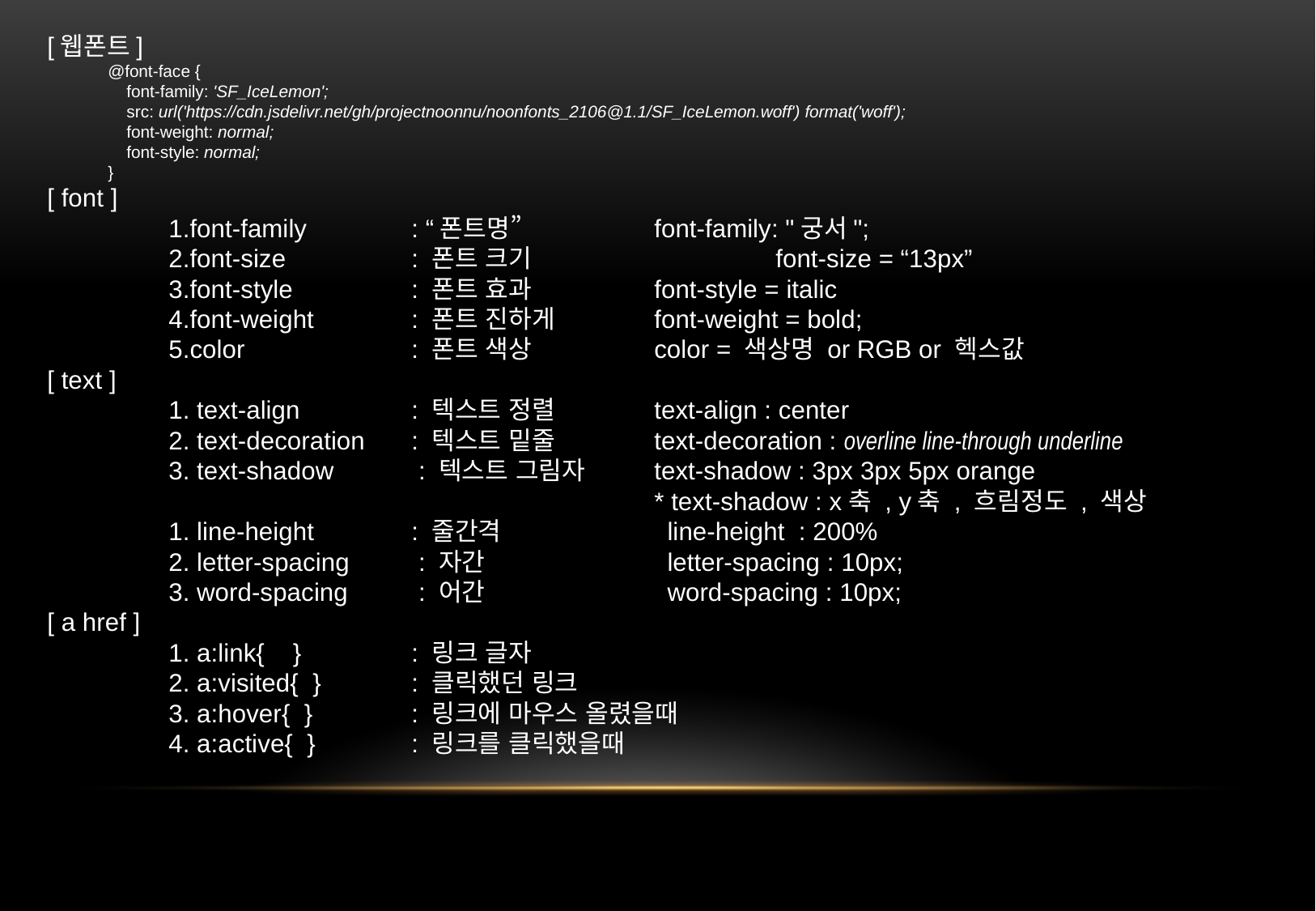

[웹폰트]
@font-face {
    font-family: 'SF_IceLemon';
    src: url('https://cdn.jsdelivr.net/gh/projectnoonnu/noonfonts_2106@1.1/SF_IceLemon.woff') format('woff');
    font-weight: normal;
    font-style: normal;
}
[ font ]
	1.font-family 	: “폰트명”		font-family: "궁서";
	2.font-size 	: 폰트 크기 		font-size = “13px”
	3.font-style 	: 폰트 효과		font-style = italic
	4.font-weight 	: 폰트 진하게	font-weight = bold;
	5.color		: 폰트 색상		color = 색상명 or RGB or 헥스값
[ text ]
	1. text-align 	: 텍스트 정렬 	text-align : center
	2. text-decoration 	: 텍스트 밑줄 	text-decoration : overline line-through underline
	3. text-shadow	 : 텍스트 그림자	text-shadow : 3px 3px 5px orange
		 			* text-shadow : x축 , y축 , 흐림정도 , 색상
	1. line-height 	: 줄간격		 line-height  : 200%
	2. letter-spacing	 : 자간		 letter-spacing : 10px;
	3. word-spacing	 : 어간		 word-spacing : 10px;
[ a href ]
	1. a:link{    } 	: 링크 글자
	2. a:visited{  }	: 클릭했던 링크
	3. a:hover{  }	: 링크에 마우스 올렸을때
	4. a:active{  }	: 링크를 클릭했을때